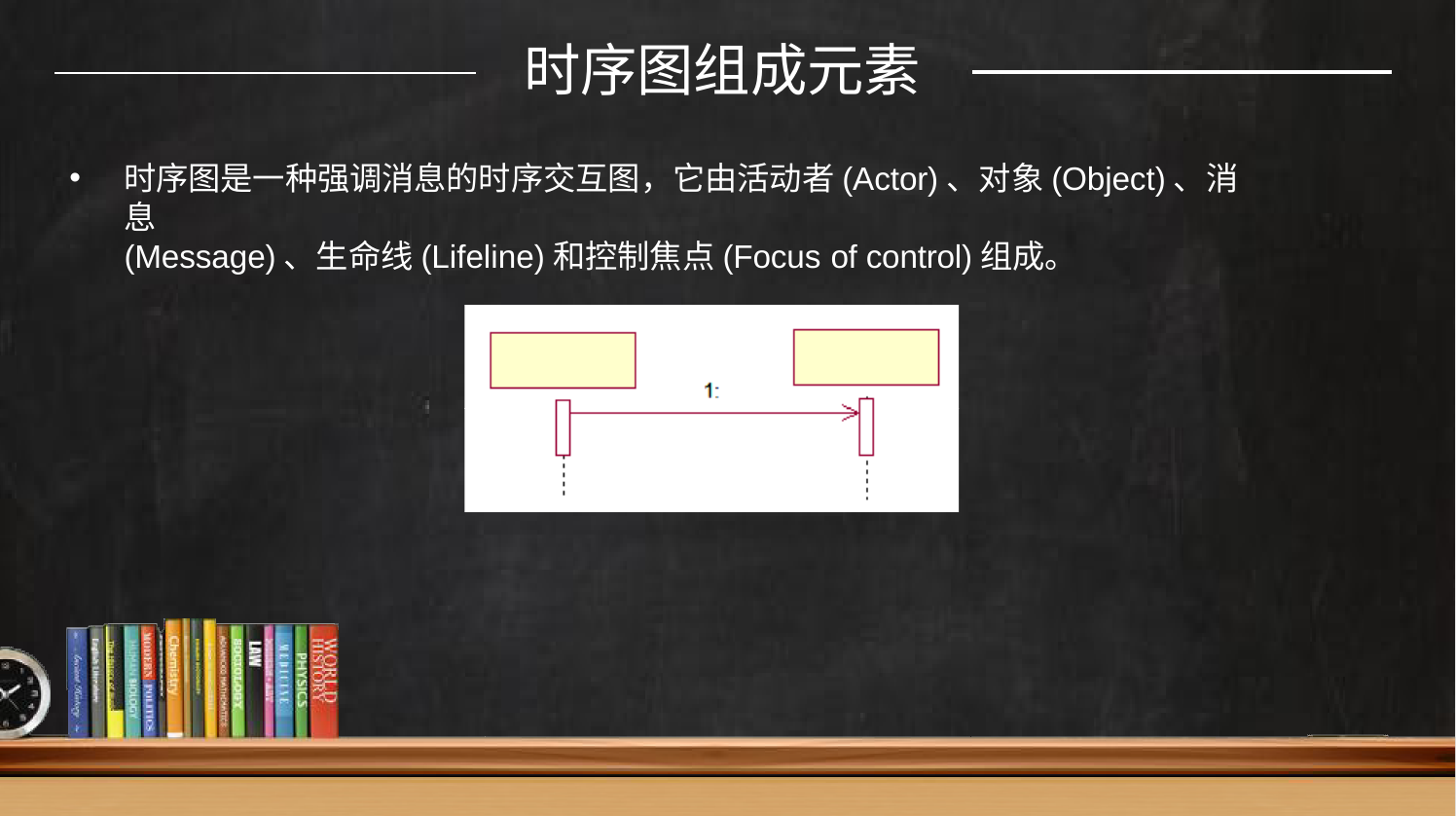

# 时序图组成元素

时序图是一种强调消息的时序交互图，它由活动者(Actor)、对象(Object)、消息
(Message)、生命线(Lifeline)和控制焦点(Focus of control)组成。